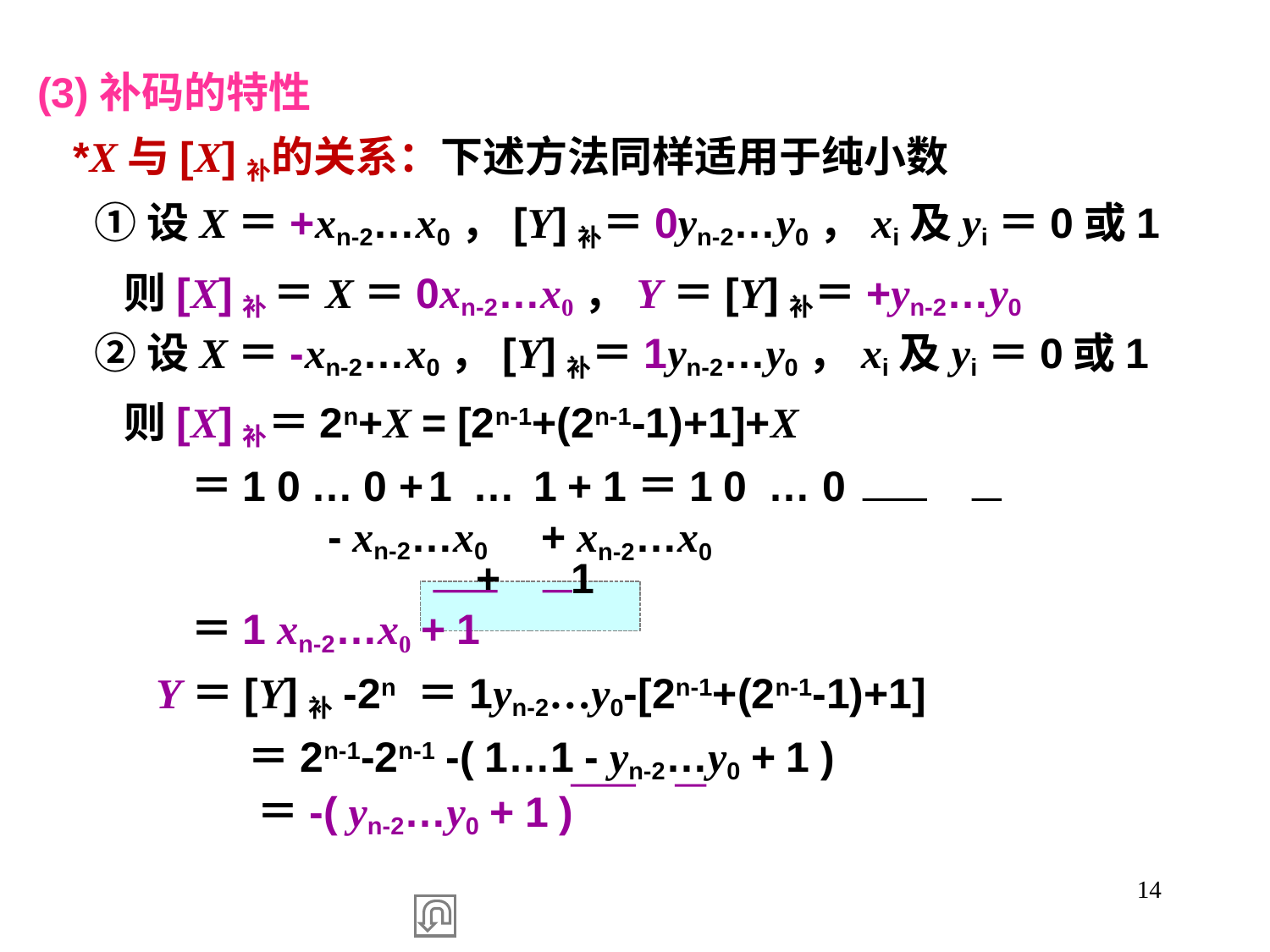

(3)补码的特性
   *X与[X]补的关系：下述方法同样适用于纯小数
      ①设X＝+xn-2…x0，[Y]补＝0yn-2…y0，xi及yi＝0或1
        则[X]补 ＝X＝0xn-2…x0，Y＝[Y]补＝+yn-2…y0
      ②设X＝-xn-2…x0，[Y]补＝1yn-2…y0，xi及yi＝0或1
        则[X]补＝2n+X = [2n-1+(2n-1-1)+1]+X
               ＝1 0 … 0 + 1  …  1 + 1＝1 0  … 0
                         - xn-2…x0     + xn-2…x0
                                     +      1
               ＝1 xn-2…x0 + 1

          Y＝[Y]补-2n ＝1yn-2…y0-[2n-1+(2n-1-1)+1]
                     ＝2n-1-2n-1 -( 1…1 - yn-2…y0 + 1 )
                      ＝-( yn-2…y0 + 1 )

14